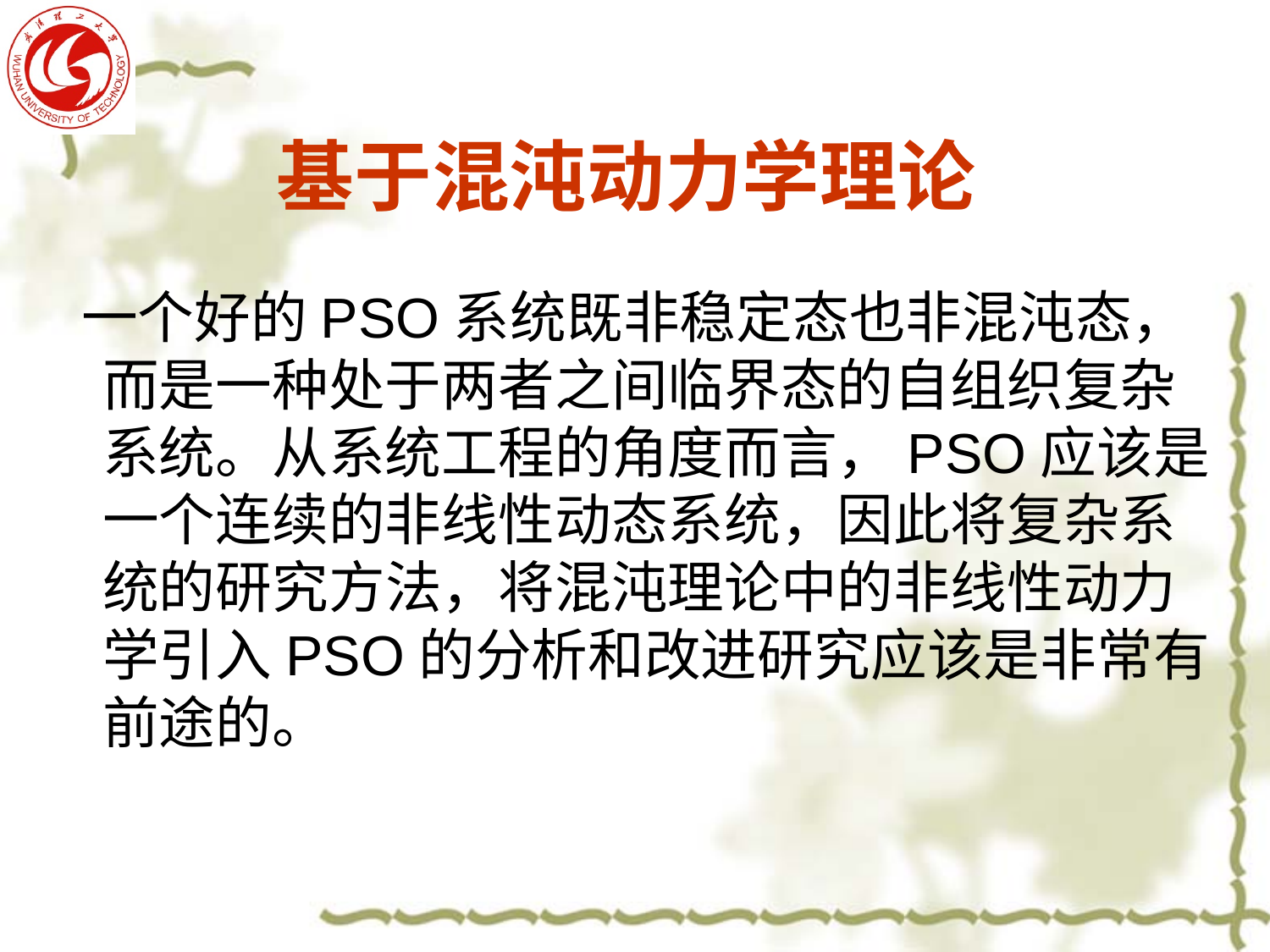

# 基于混沌动力学理论
 一个好的PSO系统既非稳定态也非混沌态，而是一种处于两者之间临界态的自组织复杂系统。从系统工程的角度而言，PSO应该是一个连续的非线性动态系统，因此将复杂系统的研究方法，将混沌理论中的非线性动力学引入PSO的分析和改进研究应该是非常有前途的。